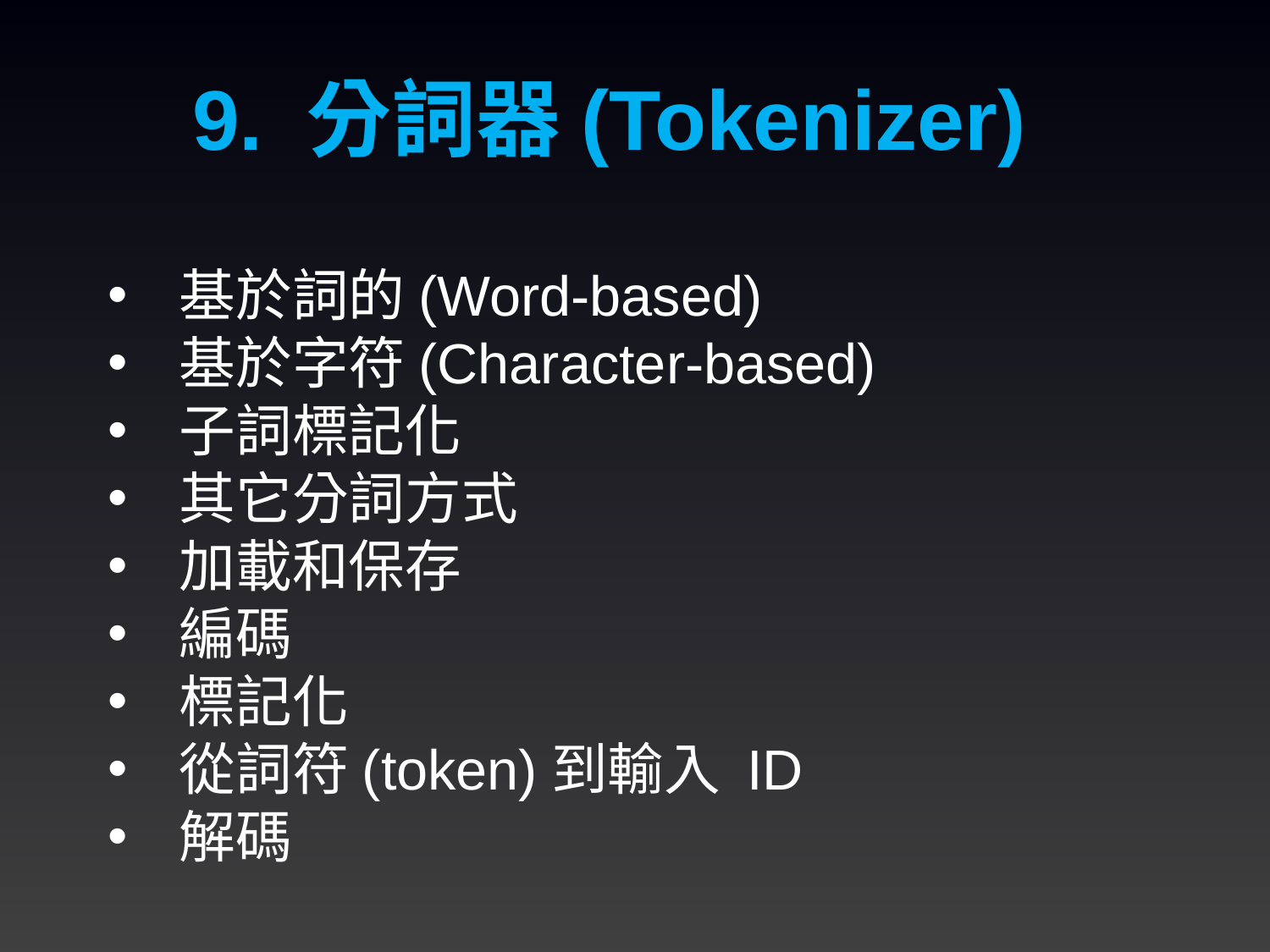

9. 分詞器(Tokenizer)
基於詞的(Word-based)
基於字符(Character-based)
子詞標記化
其它分詞方式
加載和保存
編碼
標記化
從詞符(token)到輸入 ID
解碼